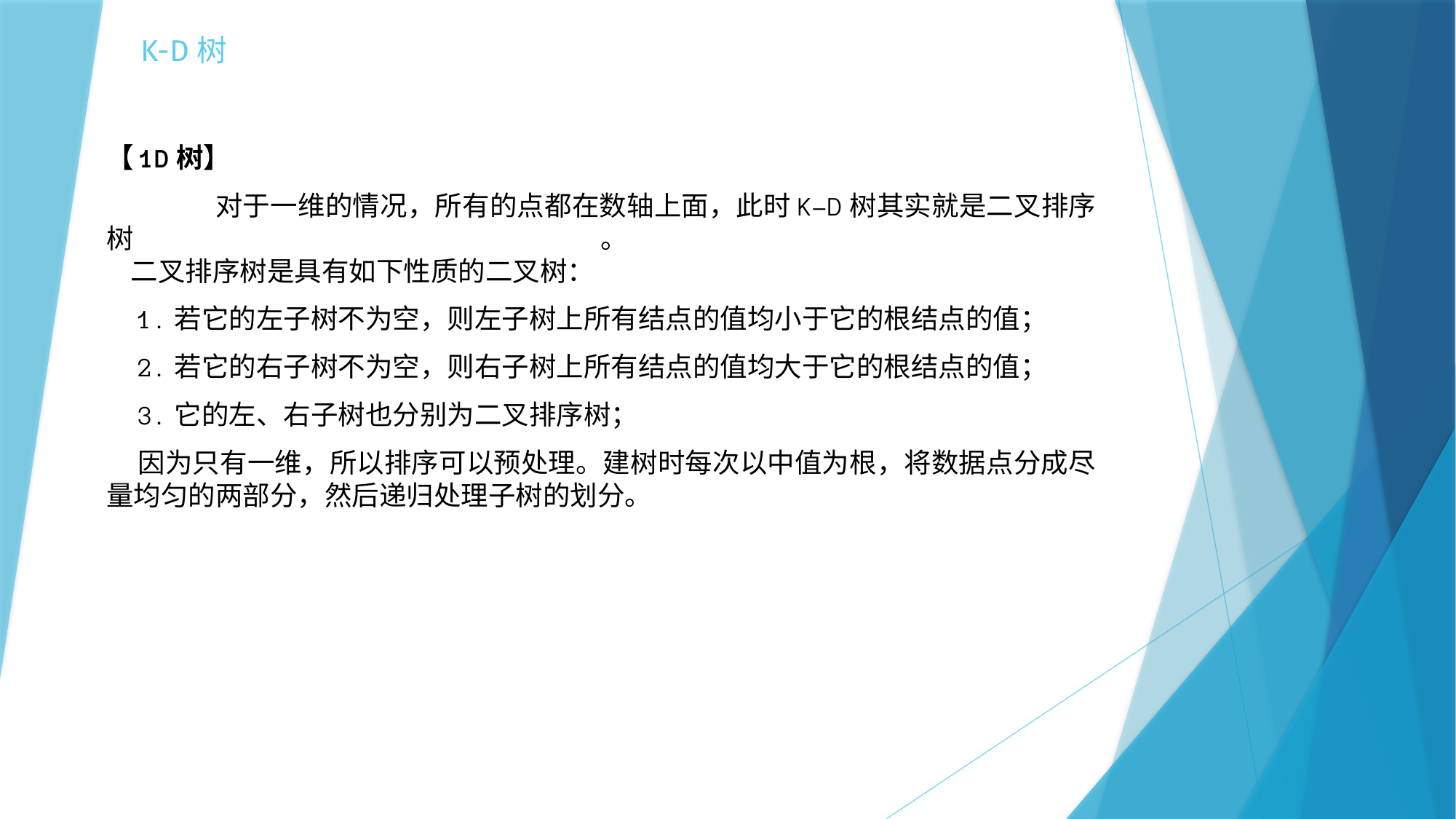

# K-D树

【1D树】
	对于一维的情况，所有的点都在数轴上面，此时K-D树其实就是二叉排序树。
    二叉排序树是具有如下性质的二叉树：
1.若它的左子树不为空，则左子树上所有结点的值均小于它的根结点的值；
2.若它的右子树不为空，则右子树上所有结点的值均大于它的根结点的值；
3.它的左、右子树也分别为二叉排序树；
    因为只有一维，所以排序可以预处理。建树时每次以中值为根，将数据点分成尽量均匀的两部分，然后递归处理子树的划分。